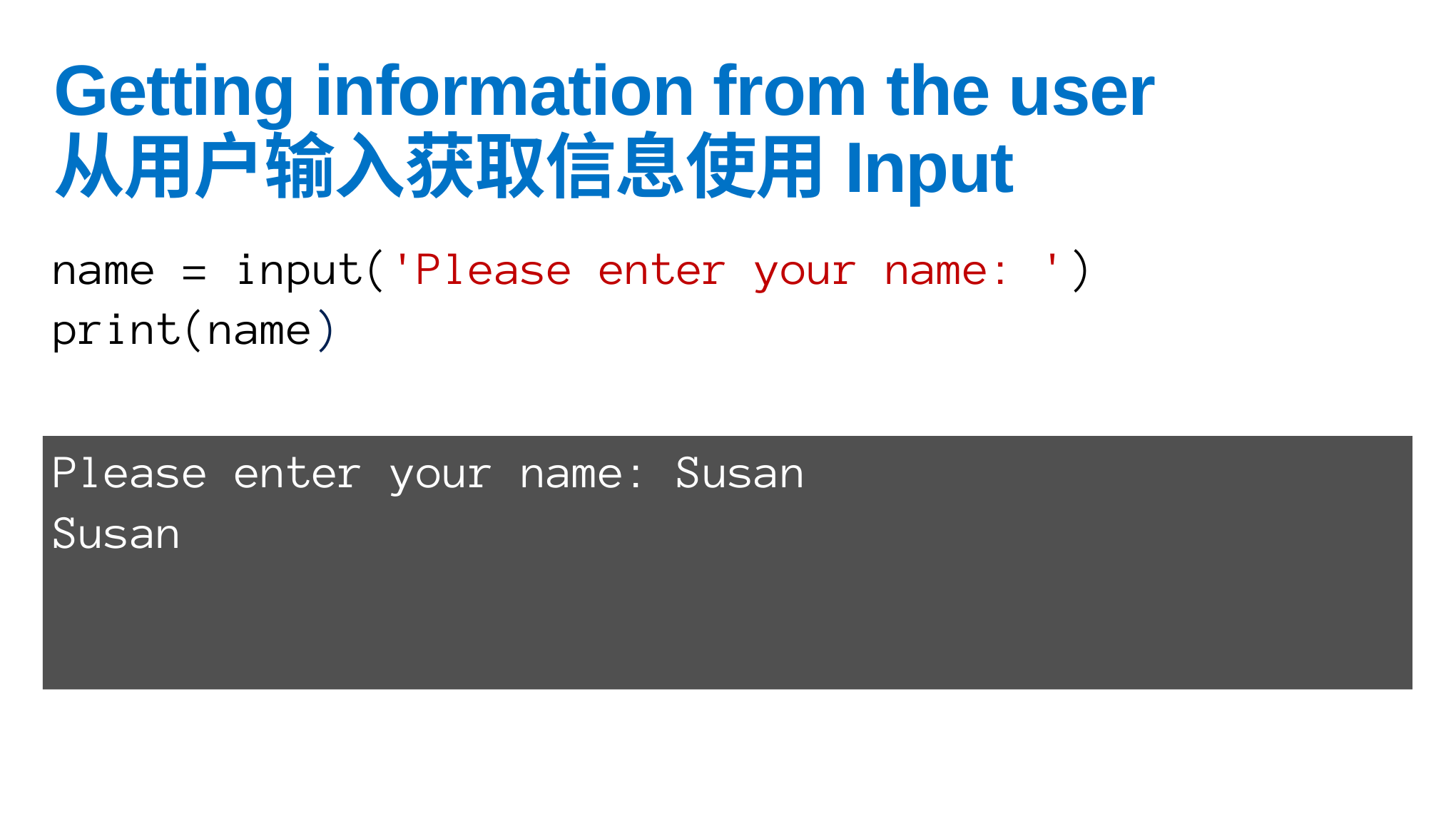

# Getting information from the user 从用户输入获取信息使用Input
name = input('Please enter your name: ')
print(name)
Please enter your name: Susan
Susan